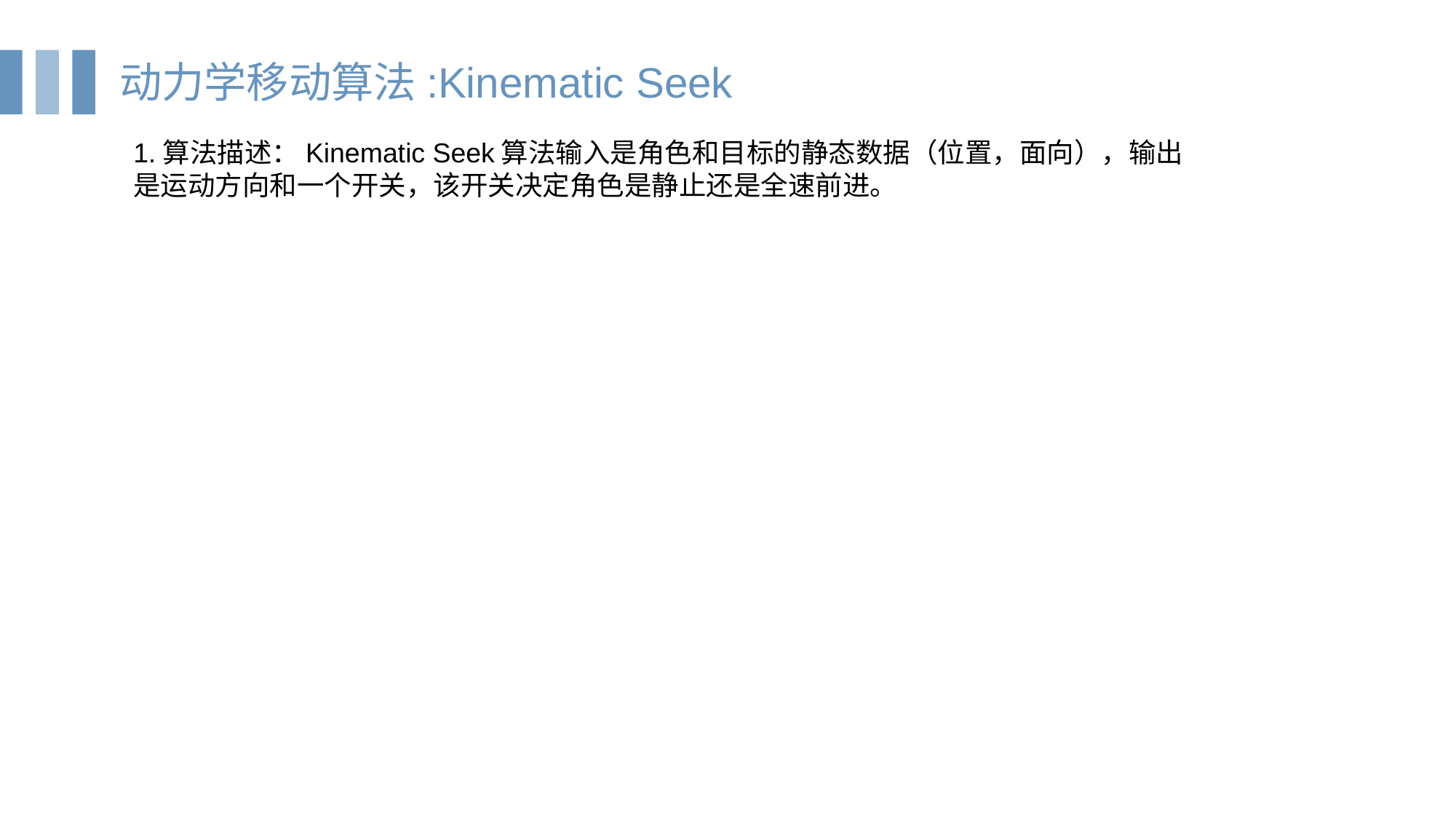

动力学移动算法:Kinematic Seek

1.算法描述：Kinematic Seek算法输入是角色和目标的静态数据（位置，面向），输出是运动方向和一个开关，该开关决定角色是静止还是全速前进。

Add your  text here
Add your  text here
lorem ipsum dolor sit amet, please add your text here, lorem ipsum dolor sit amet, please add your text here , lorem ipsum dolor sit amet, please add your text here
lorem ipsum dolor sit amet, please add your text here, lorem ipsum dolor sit amet, please add your text here , lorem ipsum dolor sit amet, please add your text here